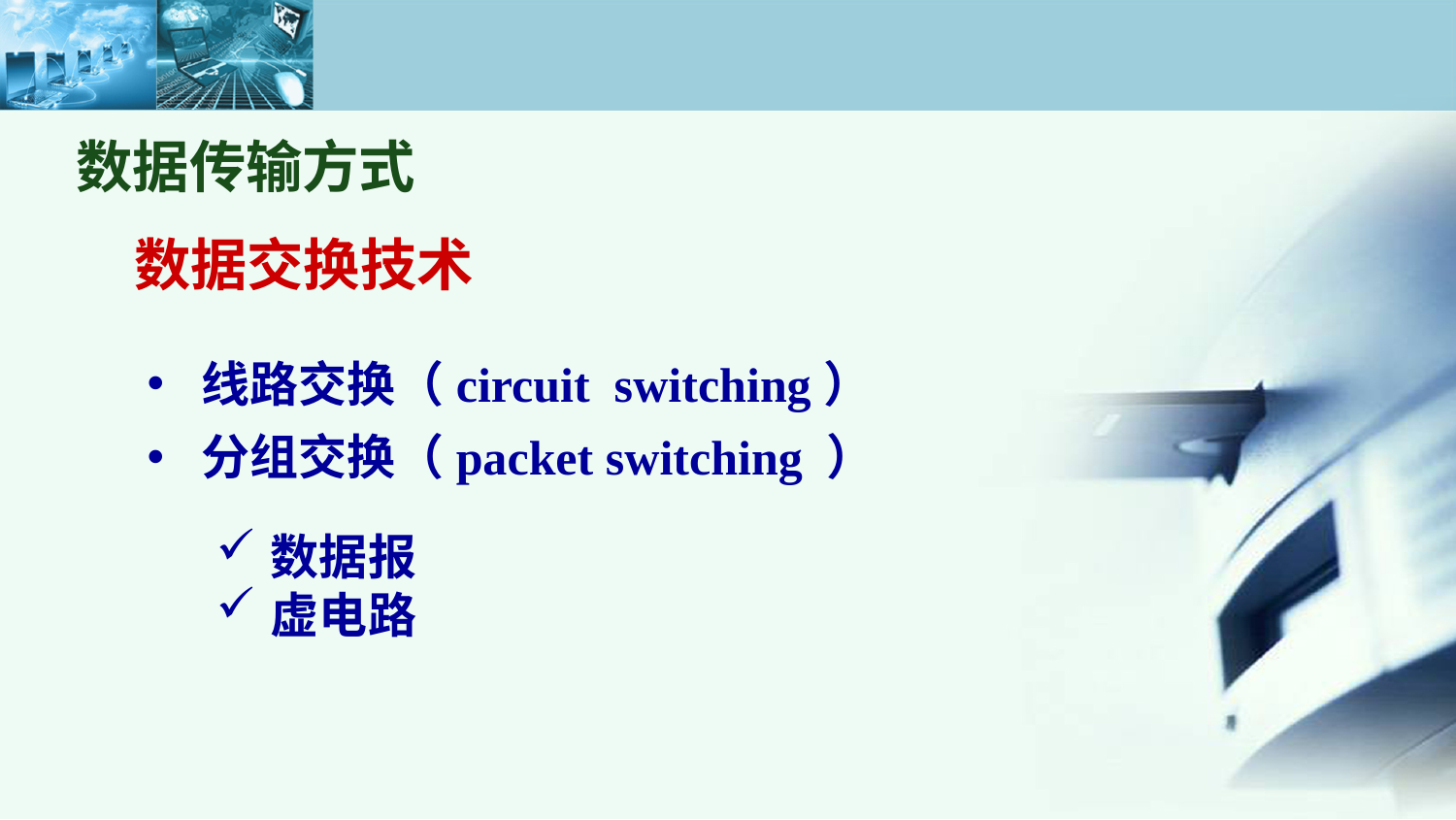

数据传输方式
数据交换技术
线路交换（circuit  switching）

分组交换（packet switching ）

数据报
虚电路